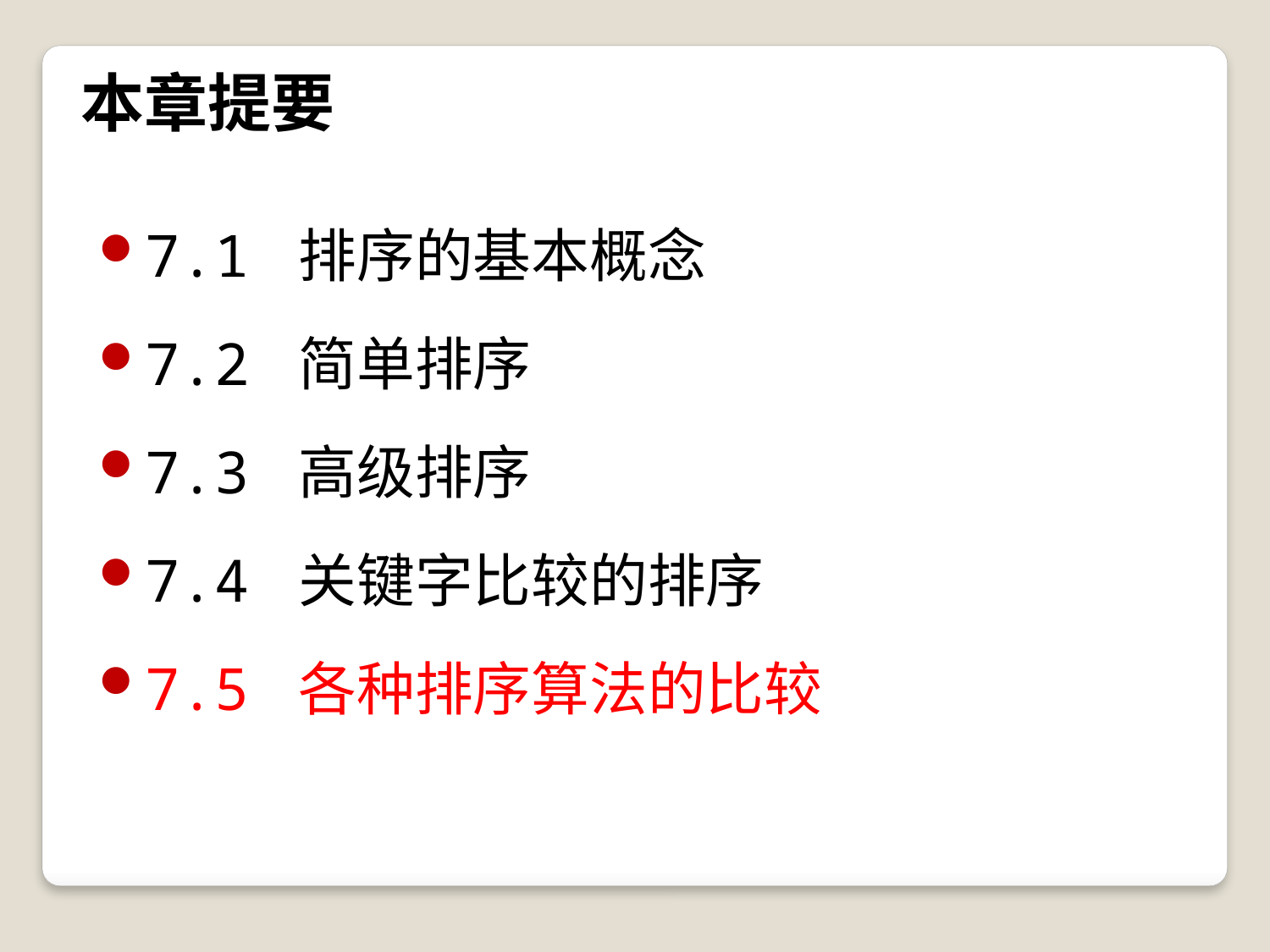

# 本章提要
7.1 排序的基本概念
7.2 简单排序
7.3 高级排序
7.4 关键字比较的排序
7.5 各种排序算法的比较